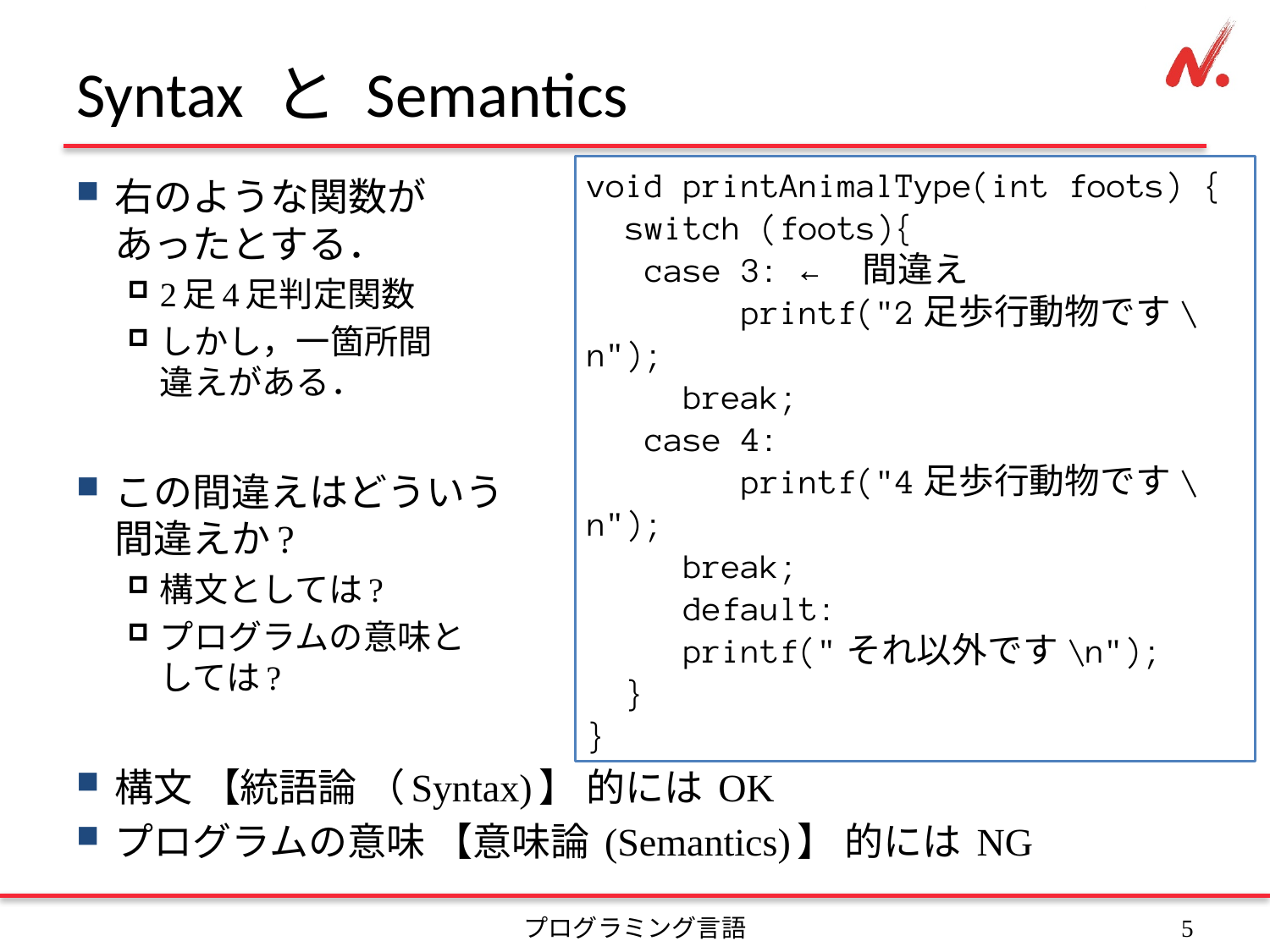

# Syntax と Semantics
void printAnimalType(int foots) {
  switch (foots){
   case 3: ← 間違え
        printf("2足歩行動物です\n");
     break;
   case 4:
        printf("4足歩行動物です\n");
     break;
     default:
     printf("それ以外です\n");
  }
}
右のような関数が
あったとする．
2足4足判定関数
しかし，一箇所間
違えがある．

この間違えはどういう
間違えか?
構文としては?
プログラムの意味と
しては?

構文 【統語論 （Syntax)】 的には OK
プログラムの意味 【意味論 (Semantics)】 的には NG
プログラミング言語
5